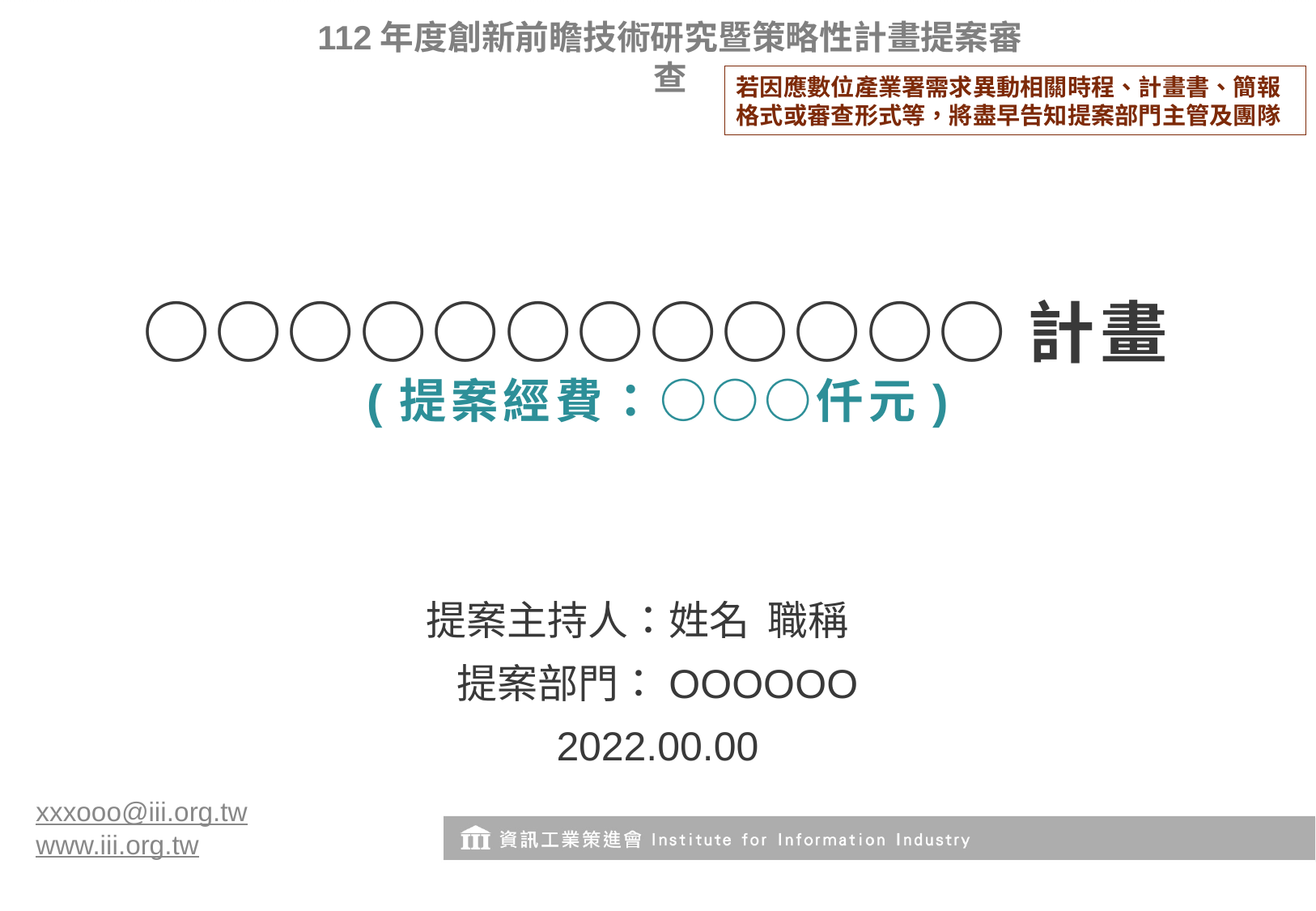

112年度創新前瞻技術研究暨策略性計畫提案審查
若因應數位產業署需求異動相關時程、計畫書、簡報格式或審查形式等，將盡早告知提案部門主管及團隊
# ○○○○○○○○○○○○計畫 (提案經費：○○○仟元)

提案主持人：姓名  職稱
提案部門：OOOOOO
2022.00.00
xxxooo@iii.org.tw
www.iii.org.tw